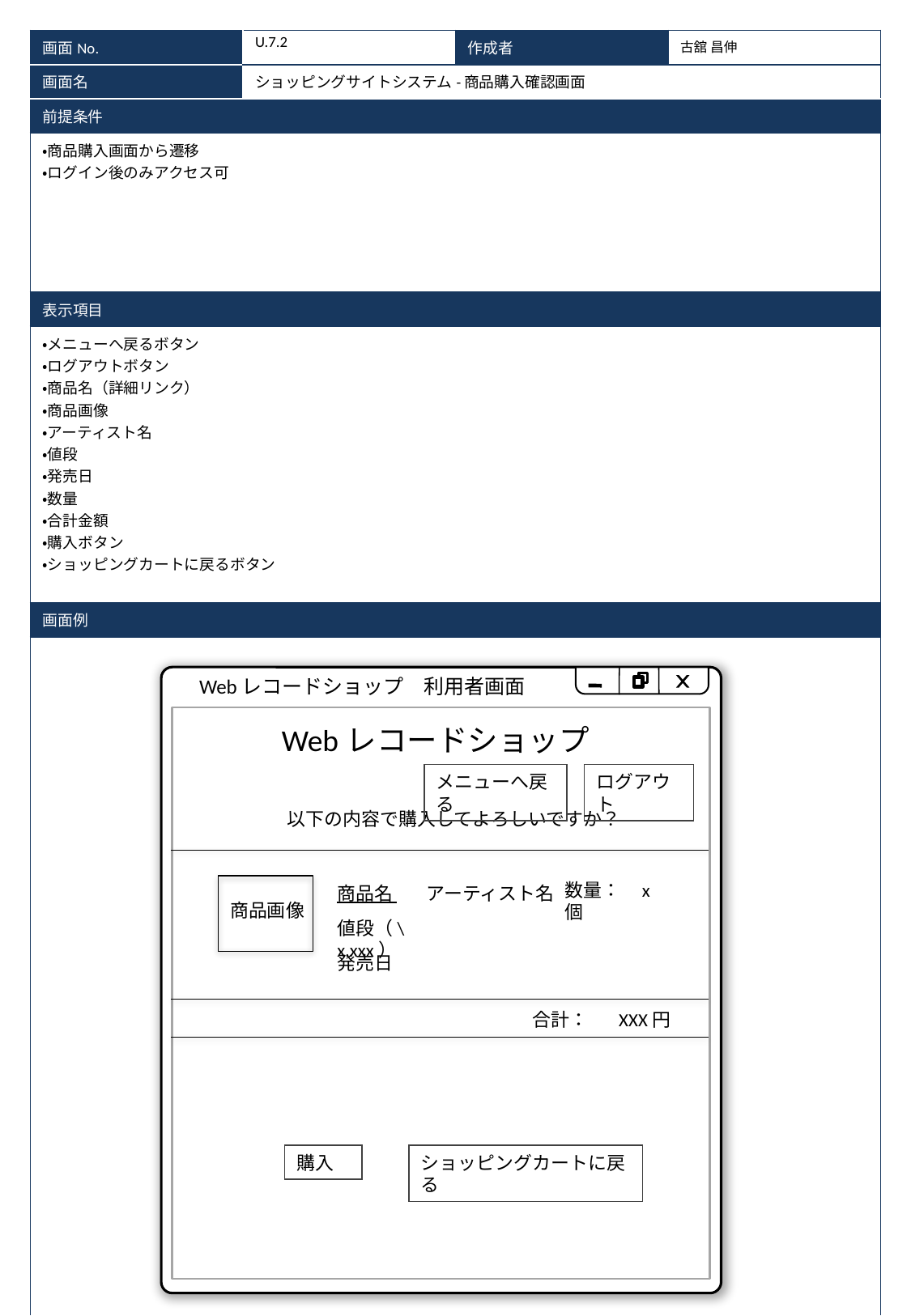

| 画面No. | U.7.2 | 作成者 | 古舘 昌伸 |
| --- | --- | --- | --- |
| 画面名 | ショッピングサイトシステム-商品購入確認画面 |  |  |
| 前提条件 |  |  |  |
| ・商品購入画面から遷移 ・ログイン後のみアクセス可 |  |  |  |
| 表示項目 |  |  |  |
| ・メニューへ戻るボタン ・ログアウトボタン ・商品名（詳細リンク） ・商品画像 ・アーティスト名 ・値段 ・発売日 ・数量 ・合計金額 ・購入ボタン ・ショッピングカートに戻るボタン |  |  |  |
| 画面例 |  |  |  |
|  |  |  |  |

Webレコードショップ　利用者画面

Webレコードショップ
メニューへ戻る
ログアウト
以下の内容で購入してよろしいですか？
数量：    x個

商品名        アーティスト名
商品画像
値段（\x,xxx）
発売日
合計：
XXX円
購入
ショッピングカートに戻る